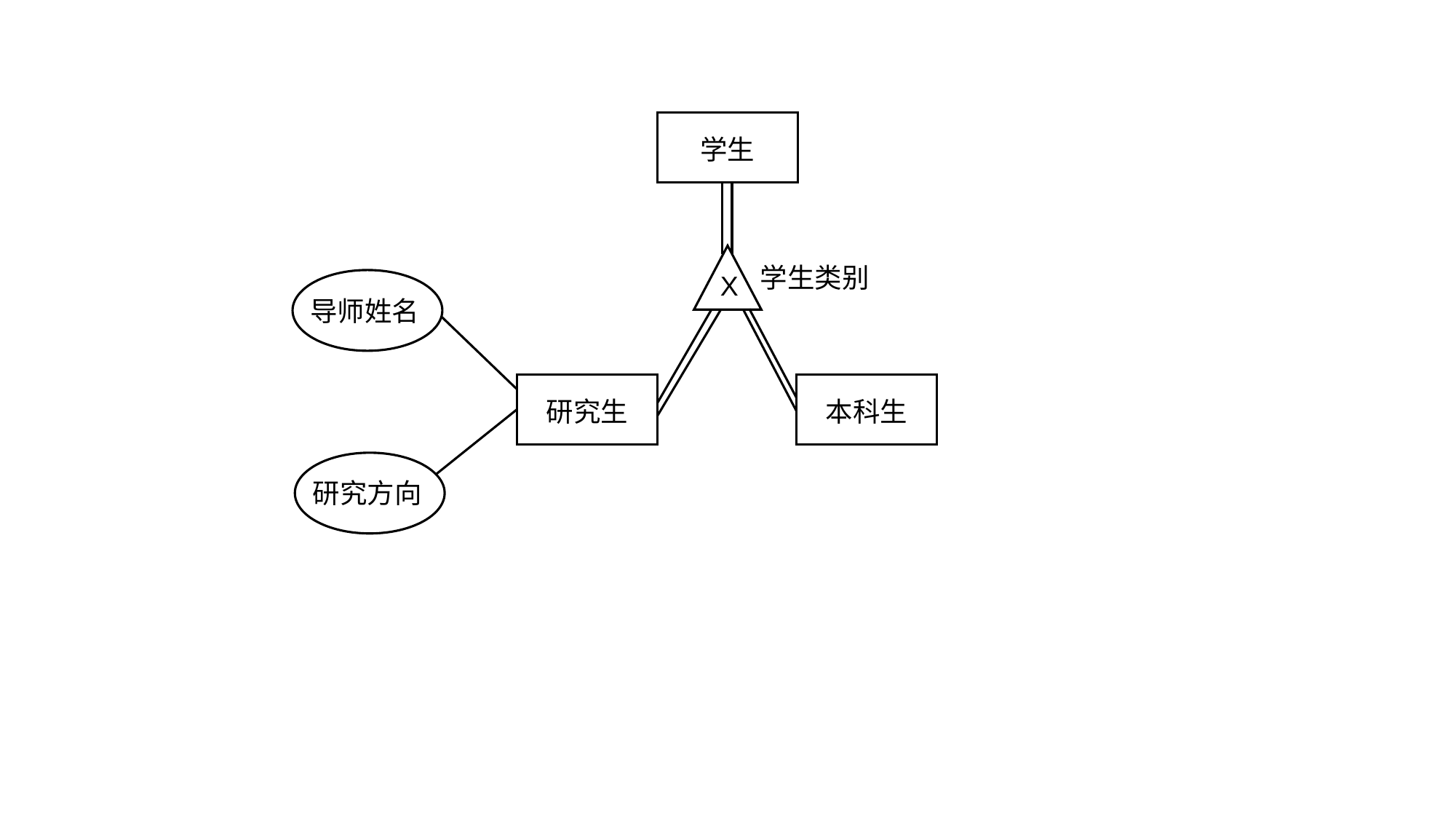

学生

学生类别
X

导师姓名

本科生

研究生

研究方向